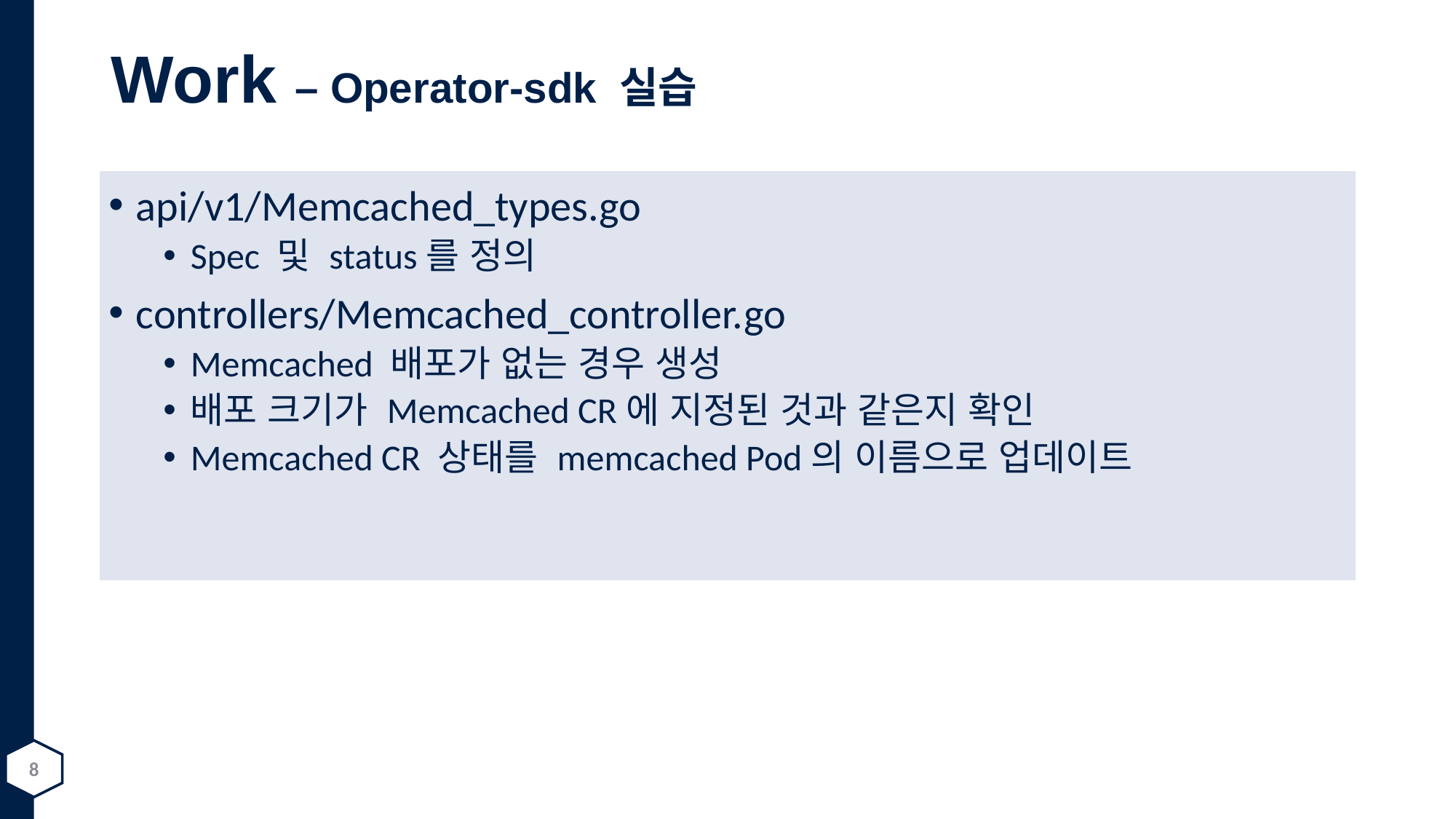

# Work – Operator-sdk 실습
api/v1/Memcached_types.go
Spec 및 status를 정의
controllers/Memcached_controller.go
Memcached 배포가 없는 경우 생성
배포 크기가 Memcached CR에 지정된 것과 같은지 확인
Memcached CR 상태를 memcached Pod의 이름으로 업데이트

8